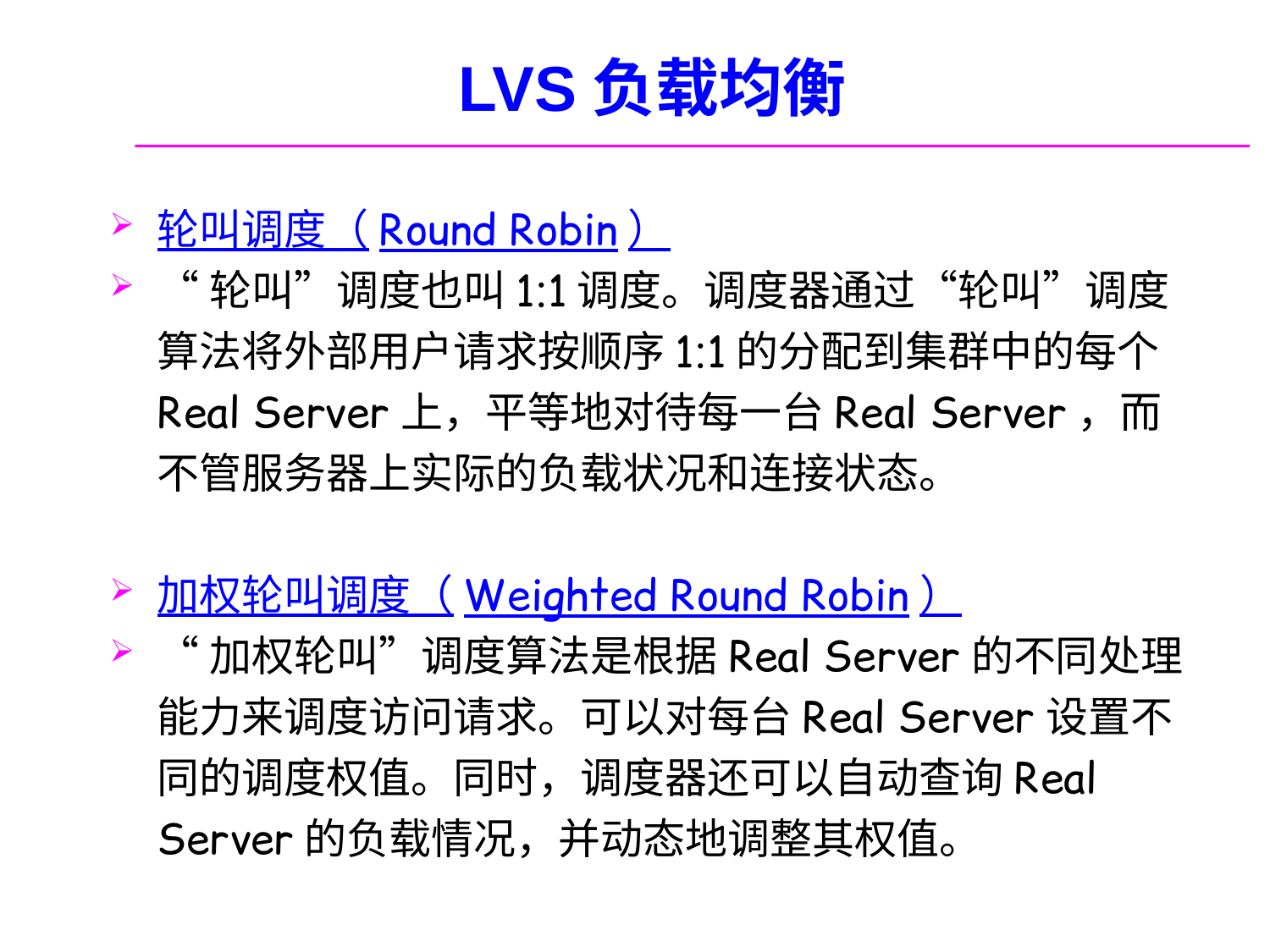

# LVS负载均衡
轮叫调度（Round Robin）
“轮叫”调度也叫1:1调度。调度器通过“轮叫”调度算法将外部用户请求按顺序1:1的分配到集群中的每个Real Server上，平等地对待每一台Real Server，而不管服务器上实际的负载状况和连接状态。

加权轮叫调度（Weighted Round Robin）
“加权轮叫”调度算法是根据Real Server的不同处理能力来调度访问请求。可以对每台Real Server设置不同的调度权值。同时，调度器还可以自动查询Real Server的负载情况，并动态地调整其权值。

95